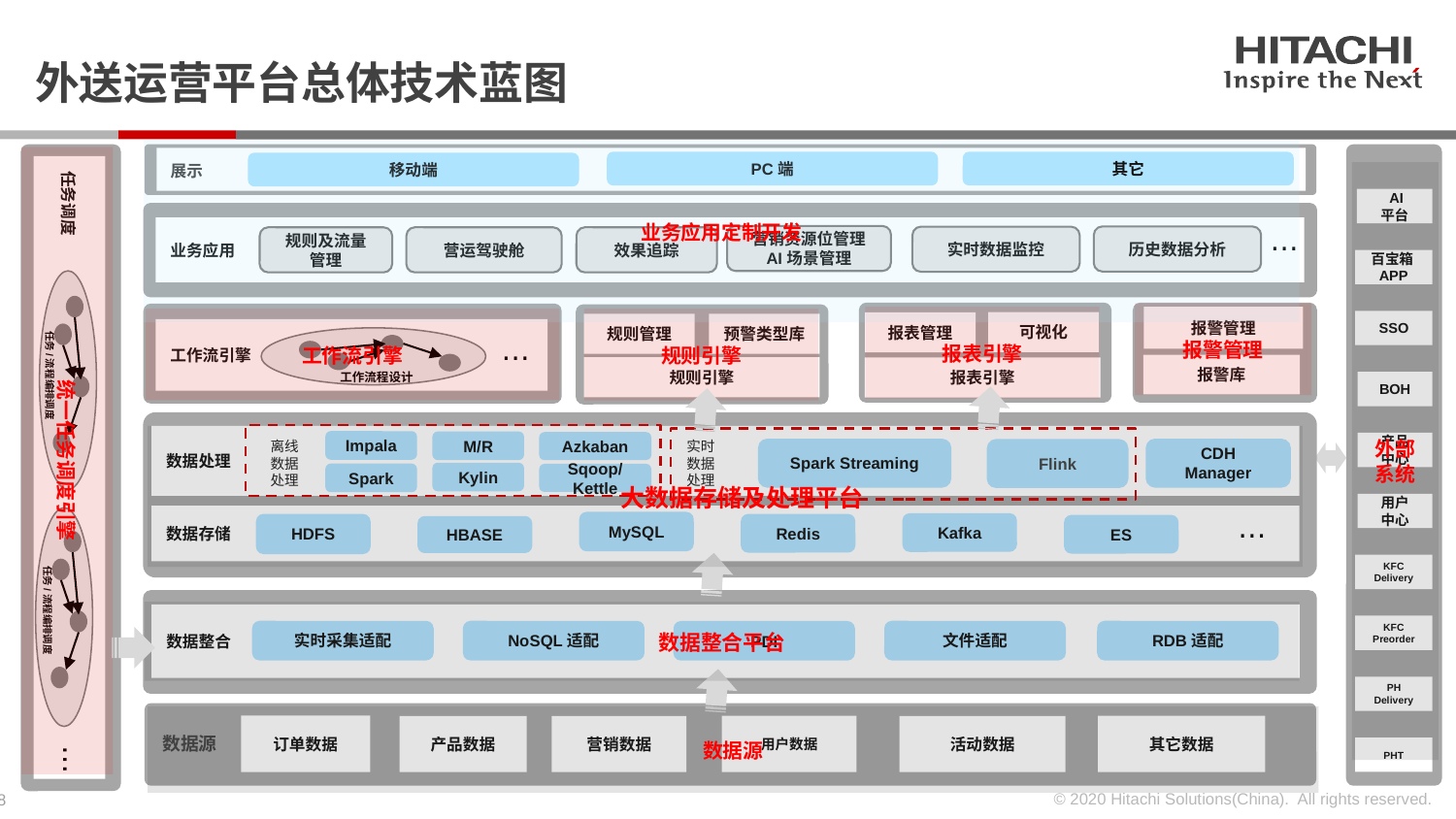

外送运营平台总体技术蓝图
业务应用定制开发

PC端
其它
移动端
展示

外部
系统

数据源
 AI
平台

业务应用
…
营销资源位管理
AI场景管理
历史数据分析
实时数据监控
效果追踪
营运驾驶舱
规则及流量
管理
百宝箱APP

报警管理

报警管理
报表引擎
工作流引擎
规则引擎
SSO
可视化
报表管理
规则管理
预警类型库
工作流引擎

…

报警库
规则引擎
报表引擎
工作流程设计
任务/流程编排调度
BOH

统一任务调度引擎

数据处理
     大数据存储及处理平台

实时数据处理
离线数据处理
Impala
M/R

任务调度
Azkaban
产品
中心
Spark Streaming
CDH
Manager
Flink

Kylin
Spark
Sqoop/
Kettle
用户
中心
数据存储
…
MySQL
Kafka
HDFS
Redis
ES
HBASE

KFC
Delivery

数据整合平台
任务/流程编排调度
数据整合

KFC
Preorder
实时采集适配
NoSQL适配
文件适配
RDB适配
PDI

其它数据
活动数据

用户数据
营销数据
PH
Delivery

订单数据

产品数据
数据源
PHT
…